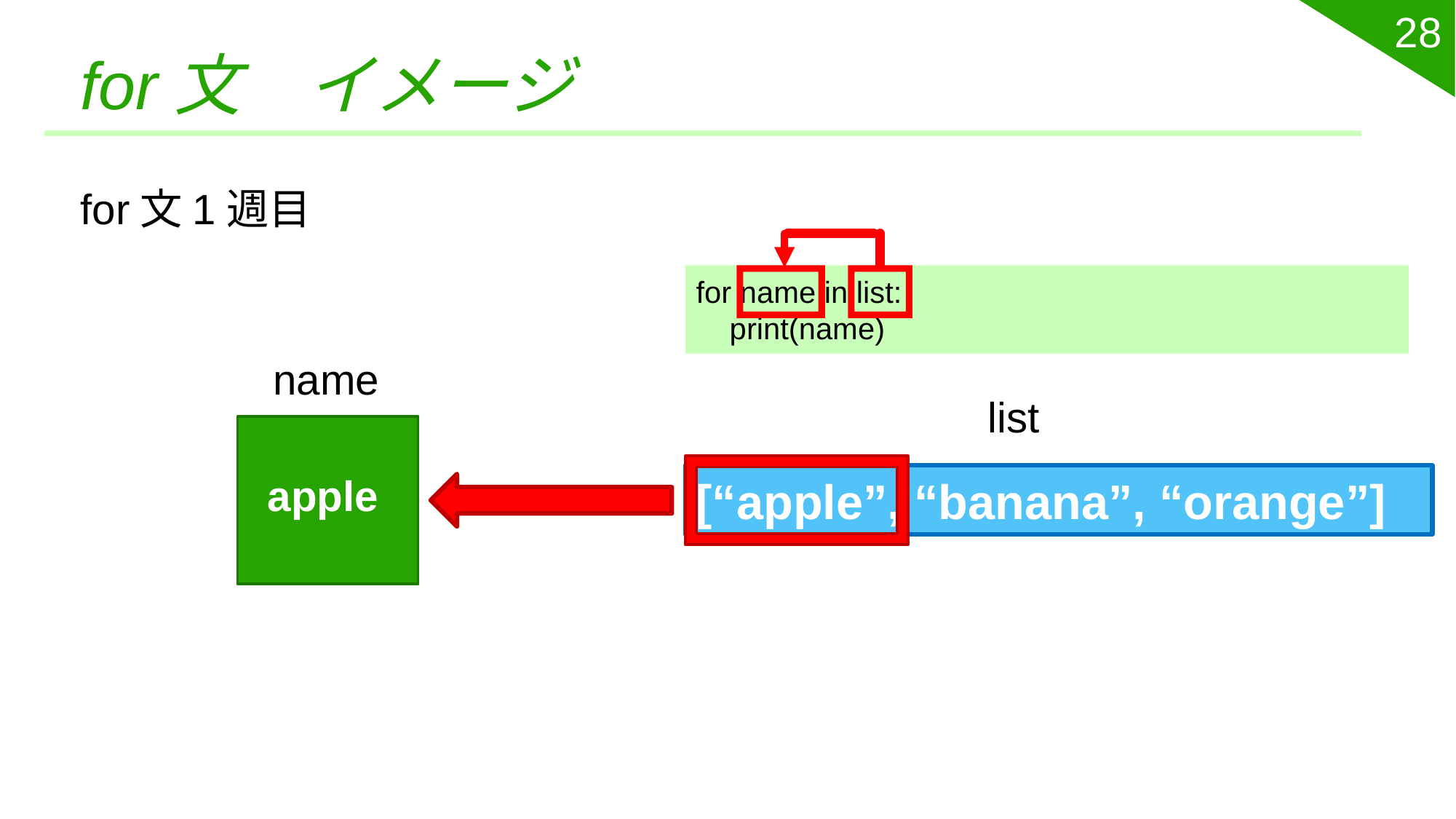

28
# for文　イメージ
for文1週目

for name in list:
    print(name)

name
list

apple
[“apple”, “banana”, “orange”]